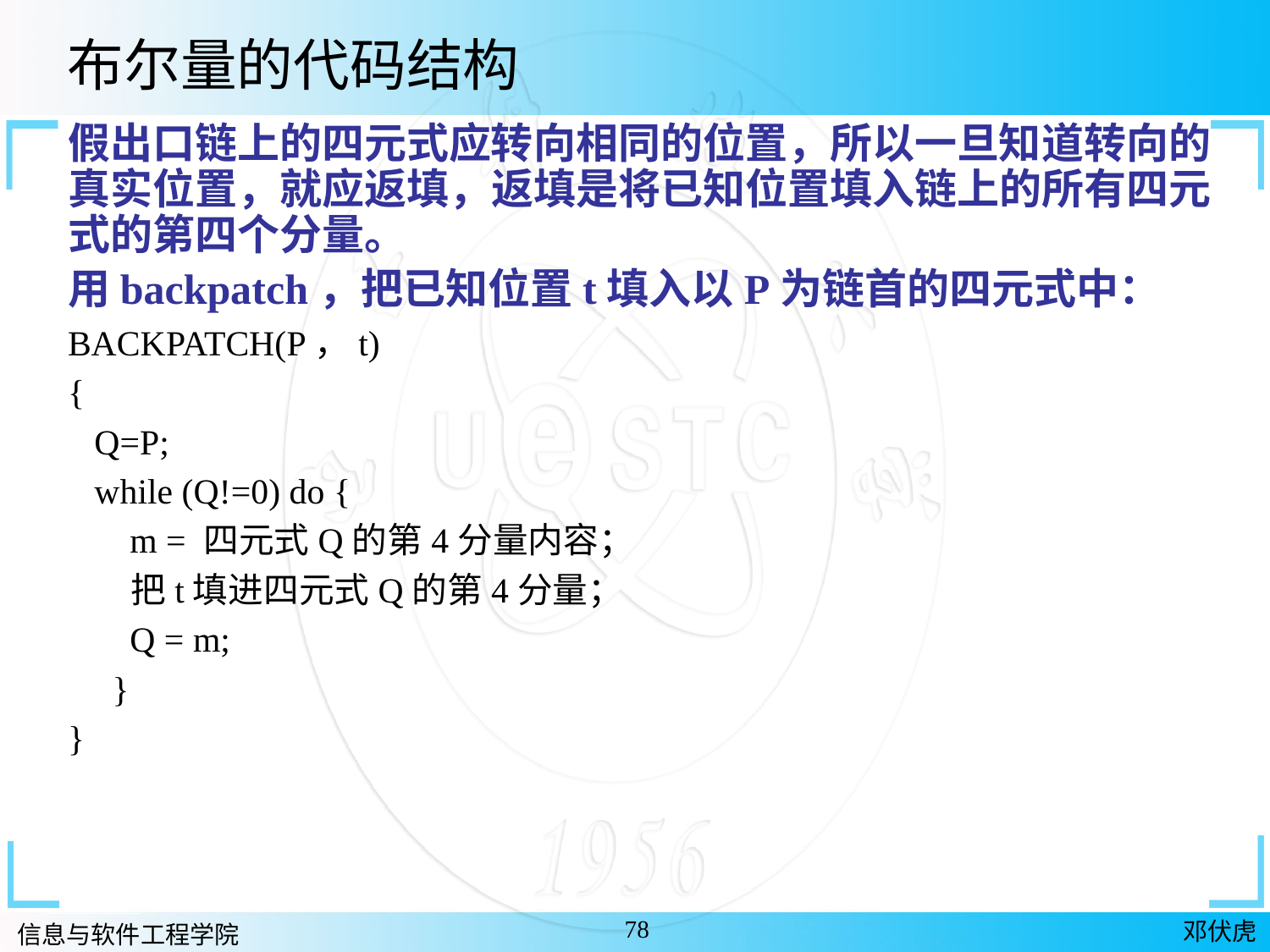

布尔量的代码结构
假出口链上的四元式应转向相同的位置，所以一旦知道转向的真实位置，就应返填，返填是将已知位置填入链上的所有四元式的第四个分量。
用backpatch，把已知位置t填入以P为链首的四元式中：
BACKPATCH(P，t)
{
   Q=P;
   while (Q!=0) do {
       m = 四元式Q的第4分量内容；
       把t填进四元式Q的第4分量；
       Q = m;
     }
}
78
邓伏虎
信息与软件工程学院